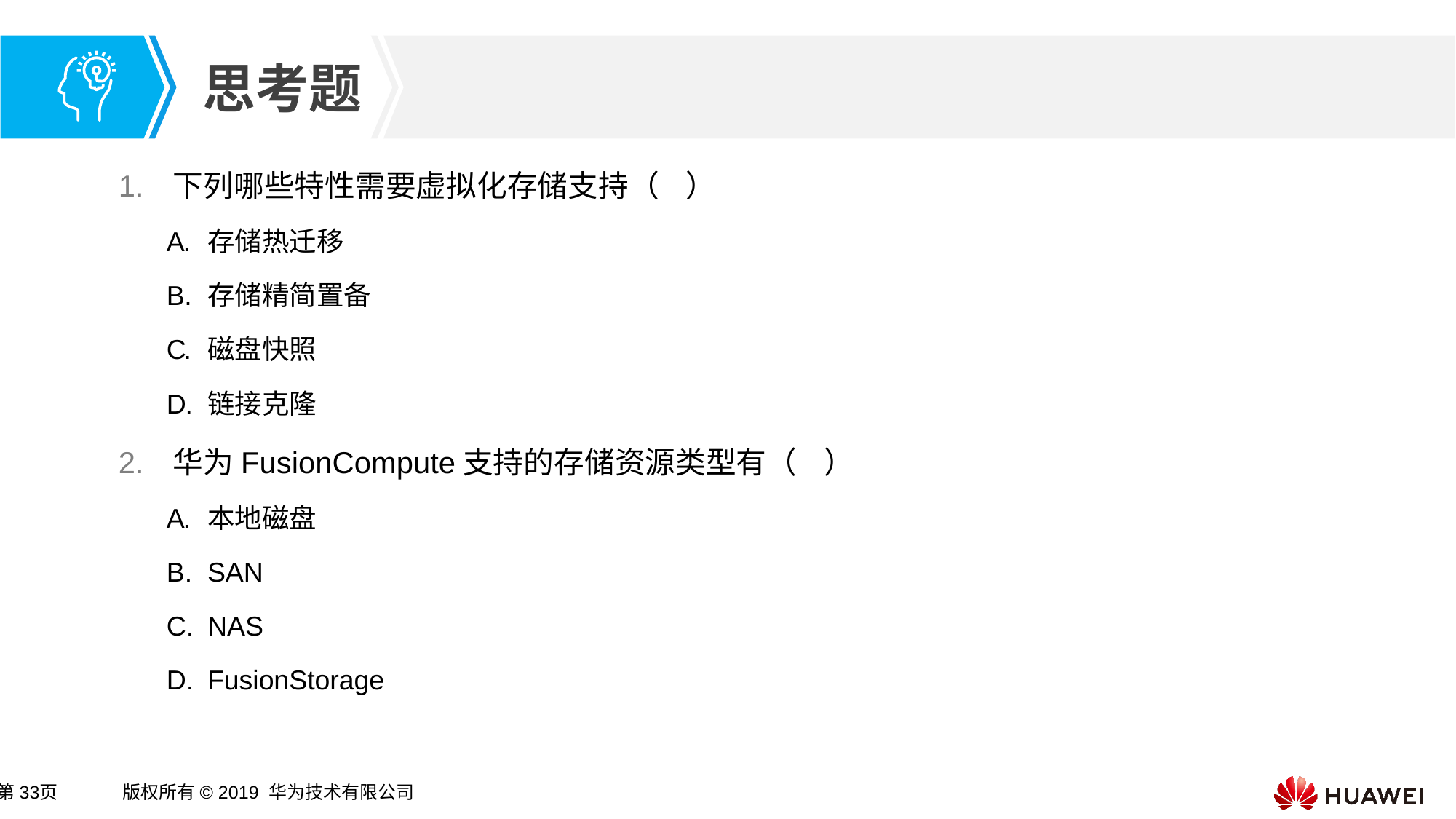

下列哪些特性需要虚拟化存储支持（    ）
存储热迁移
存储精简置备
磁盘快照
链接克隆
华为FusionCompute支持的存储资源类型有（    ）
本地磁盘
SAN
NAS
FusionStorage